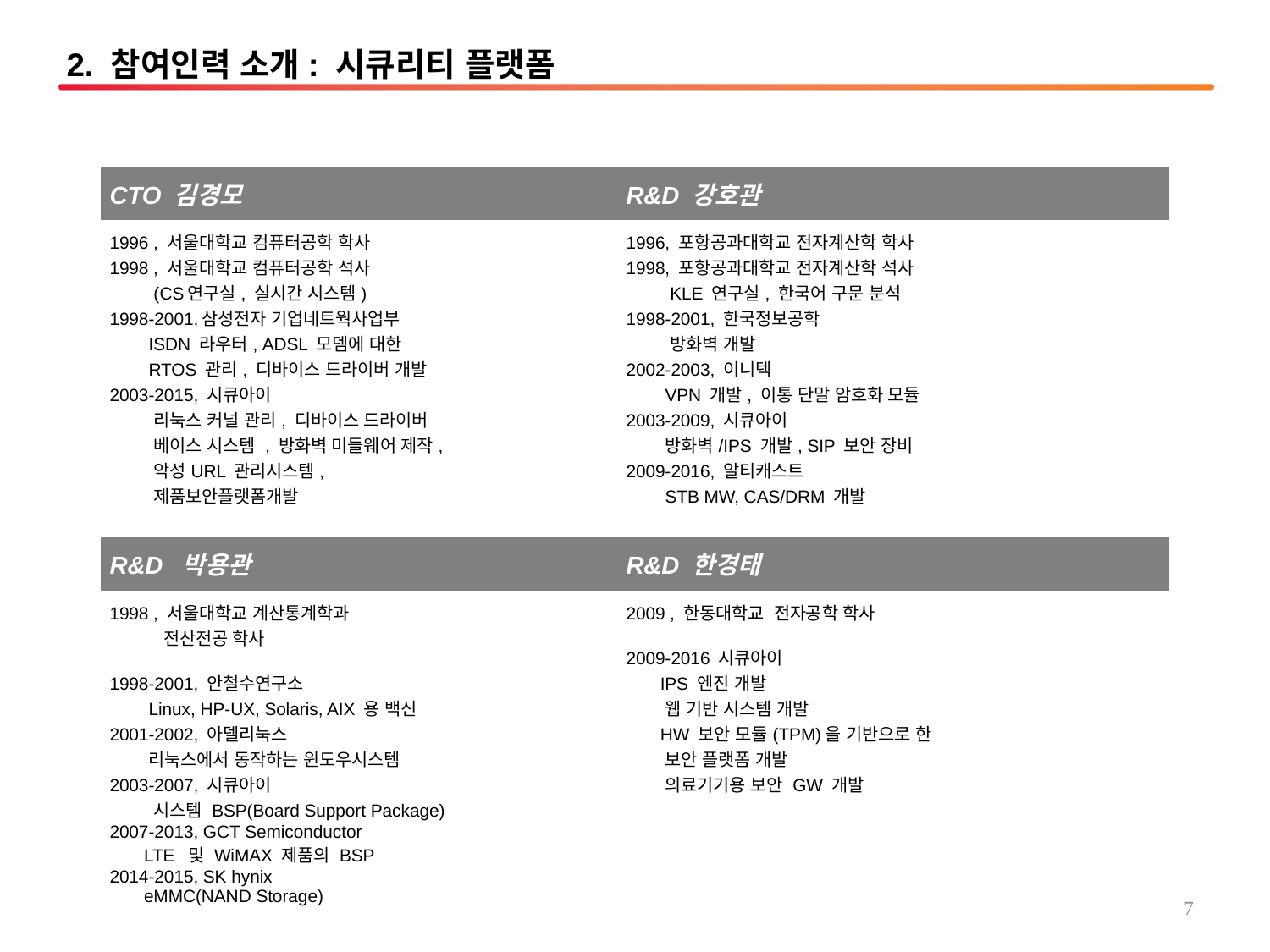

2. 참여인력 소개: 시큐리티 플랫폼
| CTO 김경모 | R&D 강호관 |
| --- | --- |
| 1996 , 서울대학교 컴퓨터공학 학사 1998 , 서울대학교 컴퓨터공학 석사 (CS연구실, 실시간 시스템) 1998-2001,삼성전자 기업네트웍사업부 ISDN 라우터, ADSL 모뎀에 대한 RTOS 관리, 디바이스 드라이버 개발 2003-2015, 시큐아이 리눅스 커널 관리, 디바이스 드라이버 베이스 시스템 , 방화벽 미들웨어 제작, 악성URL 관리시스템, 제품보안플랫폼개발 | 1996, 포항공과대학교 전자계산학 학사 1998, 포항공과대학교 전자계산학 석사 KLE 연구실, 한국어 구문 분석 1998-2001, 한국정보공학 방화벽 개발 2002-2003, 이니텍 VPN 개발, 이통 단말 암호화 모듈 2003-2009, 시큐아이 방화벽/IPS 개발, SIP 보안 장비 2009-2016, 알티캐스트 STB MW, CAS/DRM 개발 |
| R&D 박용관 | R&D 한경태 |
| 1998 , 서울대학교 계산통계학과 전산전공 학사 1998-2001, 안철수연구소 Linux, HP-UX, Solaris, AIX 용 백신 2001-2002, 아델리눅스 리눅스에서 동작하는 윈도우시스템 2003-2007, 시큐아이 시스템 BSP(Board Support Package) 2007-2013, GCT Semiconductor LTE 및 WiMAX 제품의 BSP 2014-2015, SK hynix eMMC(NAND Storage) | 2009 , 한동대학교 전자공학 학사 2009-2016 시큐아이 IPS 엔진 개발 웹 기반 시스템 개발 HW 보안 모듈(TPM)을 기반으로 한 보안 플랫폼 개발 의료기기용 보안 GW 개발 |
7